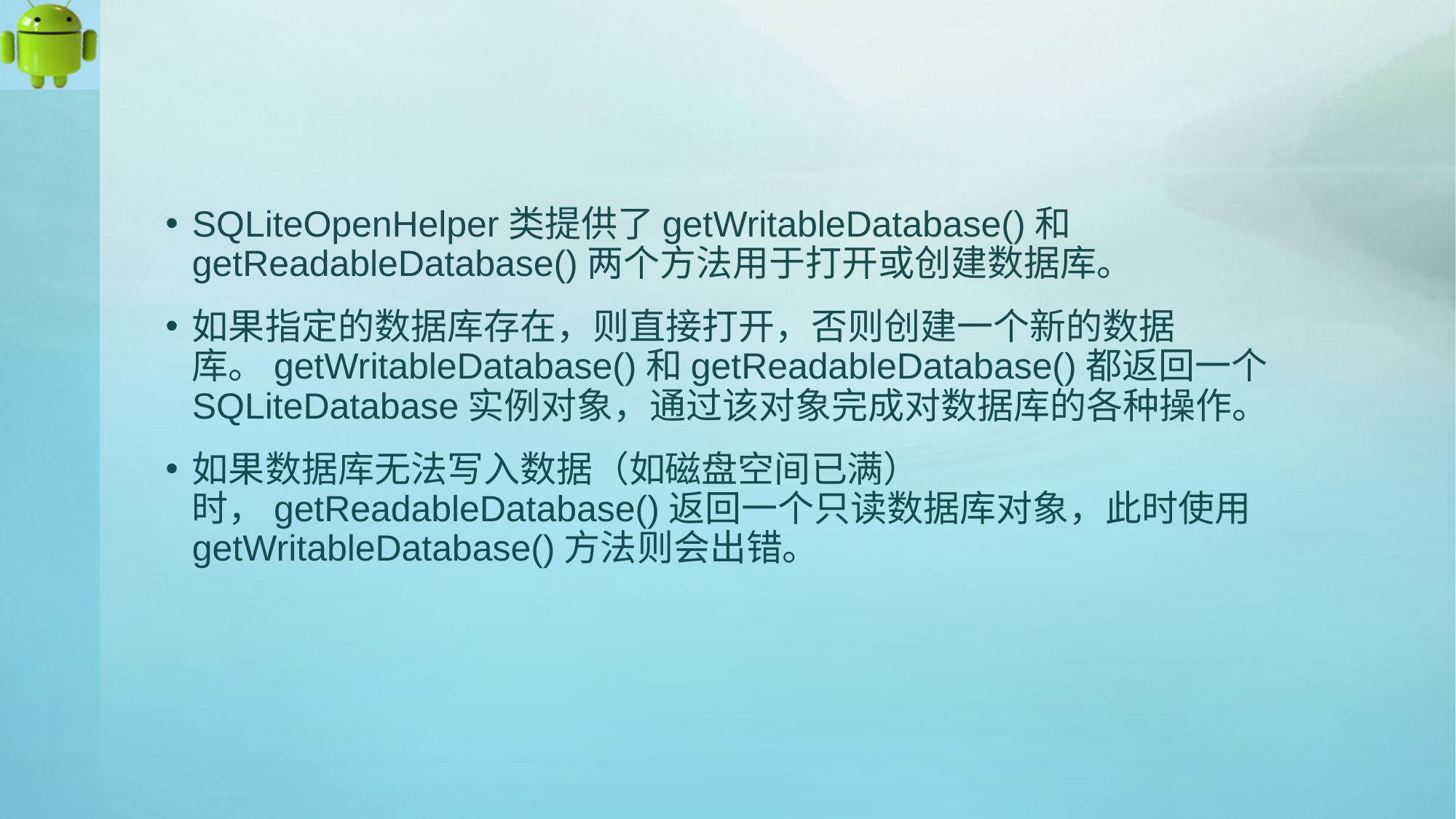

#
SQLiteOpenHelper类提供了getWritableDatabase()和getReadableDatabase()两个方法用于打开或创建数据库。
如果指定的数据库存在，则直接打开，否则创建一个新的数据库。getWritableDatabase()和getReadableDatabase()都返回一个SQLiteDatabase实例对象，通过该对象完成对数据库的各种操作。
如果数据库无法写入数据（如磁盘空间已满）时，getReadableDatabase()返回一个只读数据库对象，此时使用getWritableDatabase()方法则会出错。